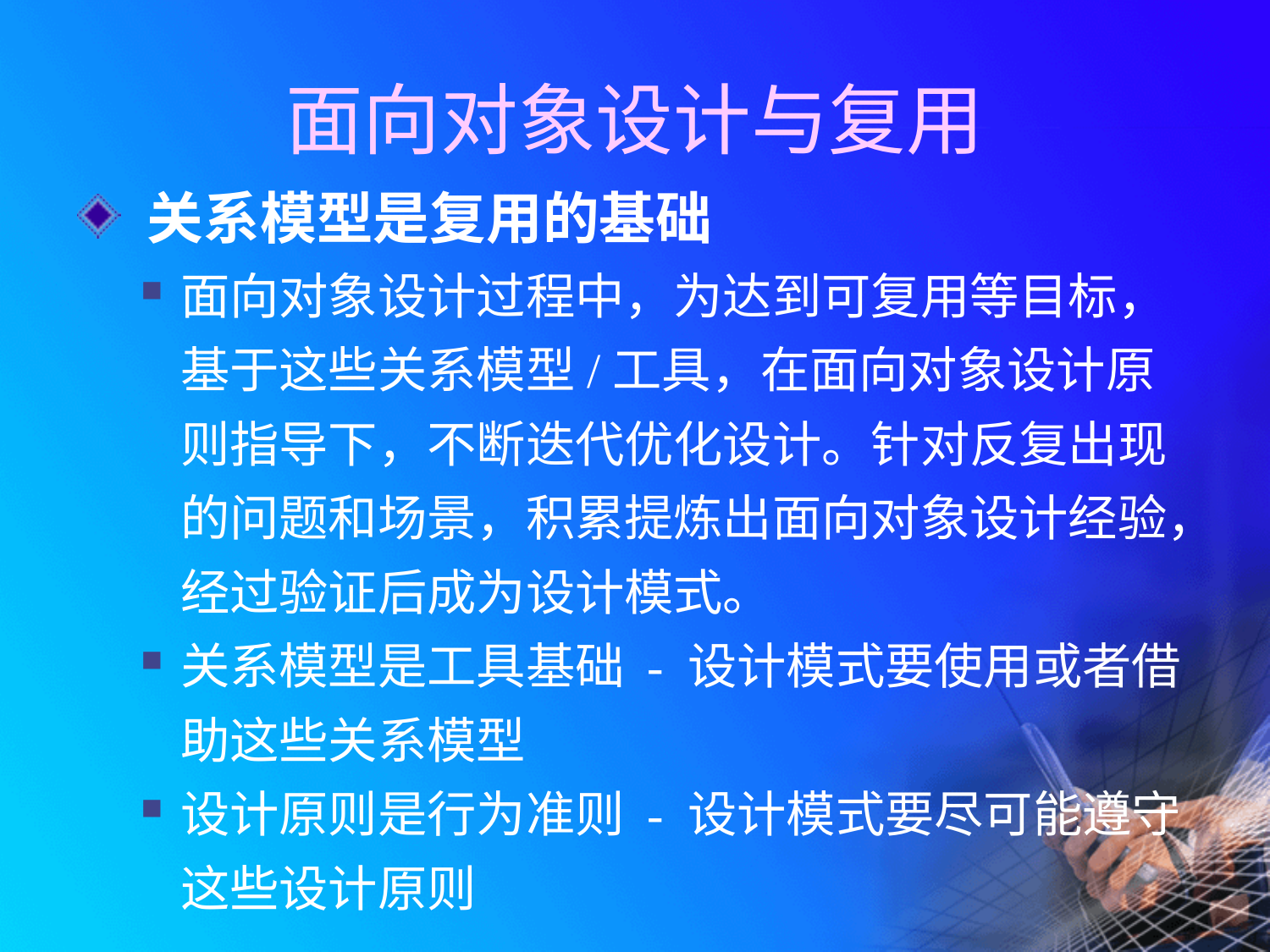

# 面向对象设计与复用
 关系模型是复用的基础
面向对象设计过程中，为达到可复用等目标，基于这些关系模型/工具，在面向对象设计原则指导下，不断迭代优化设计。针对反复出现的问题和场景，积累提炼出面向对象设计经验，经过验证后成为设计模式。
关系模型是工具基础 - 设计模式要使用或者借助这些关系模型
设计原则是行为准则 - 设计模式要尽可能遵守这些设计原则